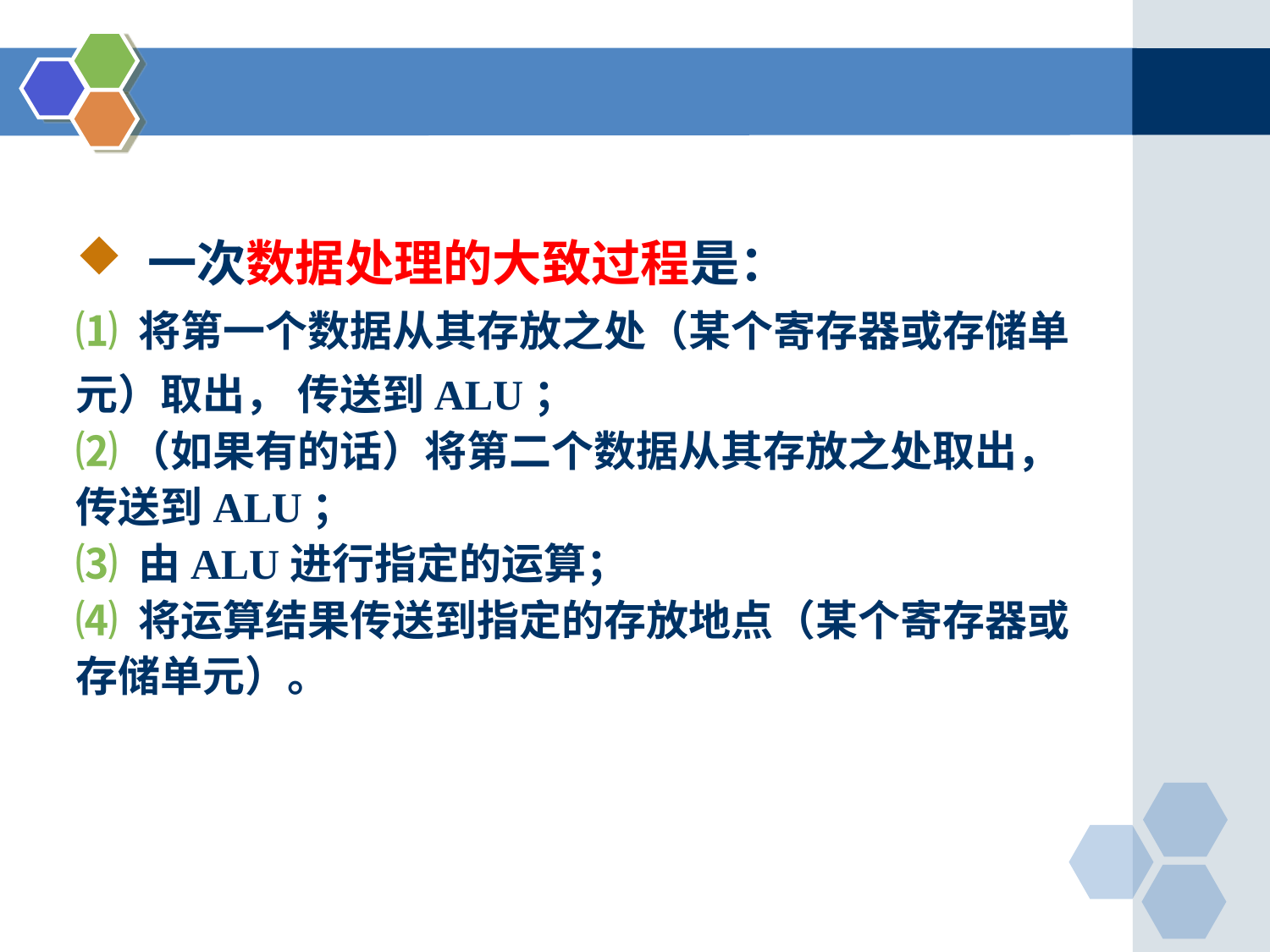

一次数据处理的大致过程是：
⑴ 将第一个数据从其存放之处（某个寄存器或存储单元）取出， 传送到ALU；
⑵（如果有的话）将第二个数据从其存放之处取出，传送到ALU；
⑶ 由ALU进行指定的运算；
⑷ 将运算结果传送到指定的存放地点（某个寄存器或存储单元）。